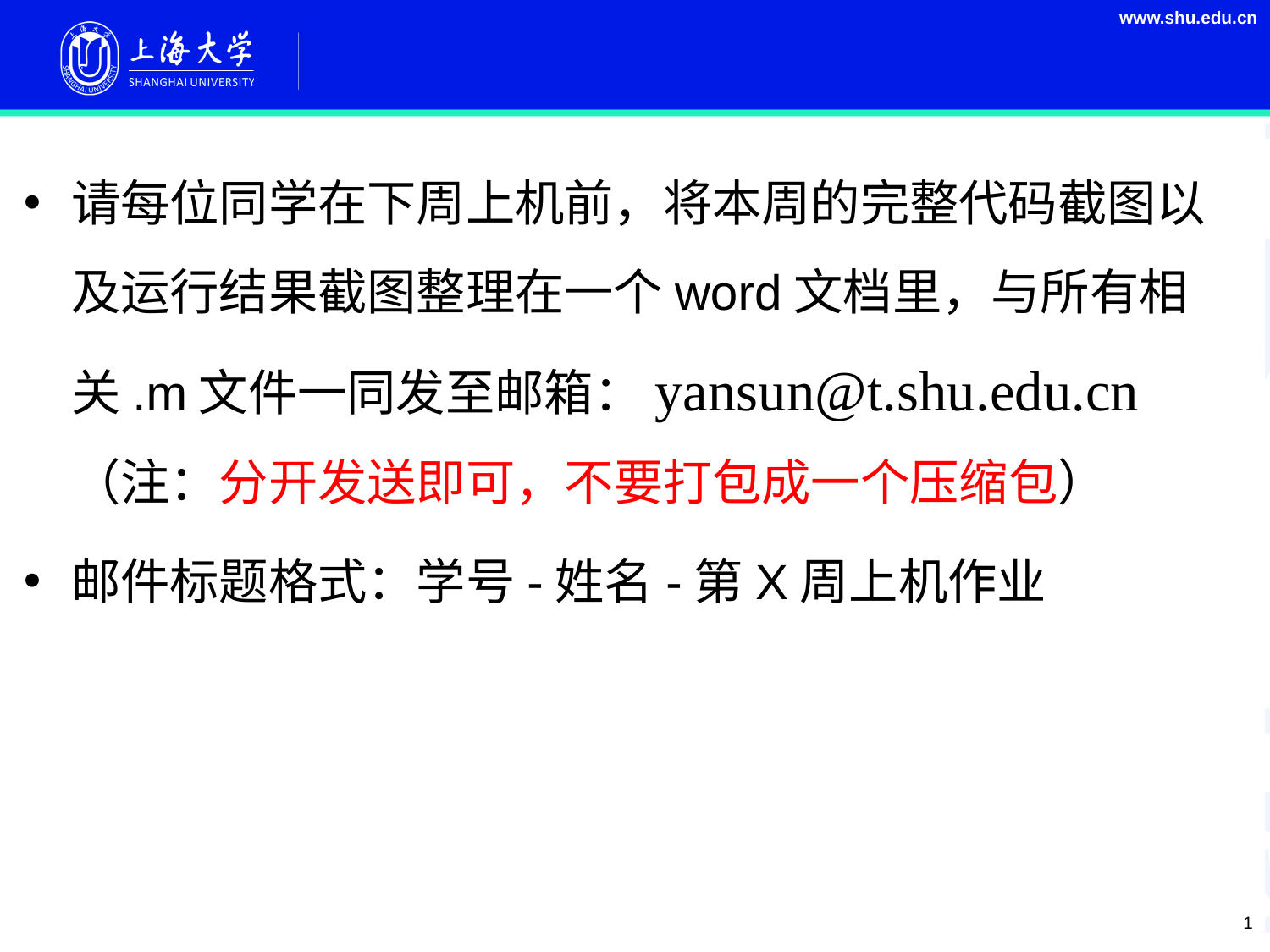

请每位同学在下周上机前，将本周的完整代码截图以及运行结果截图整理在一个word文档里，与所有相关.m文件一同发至邮箱：yansun@t.shu.edu.cn（注：分开发送即可，不要打包成一个压缩包）
邮件标题格式：学号-姓名-第X周上机作业
1